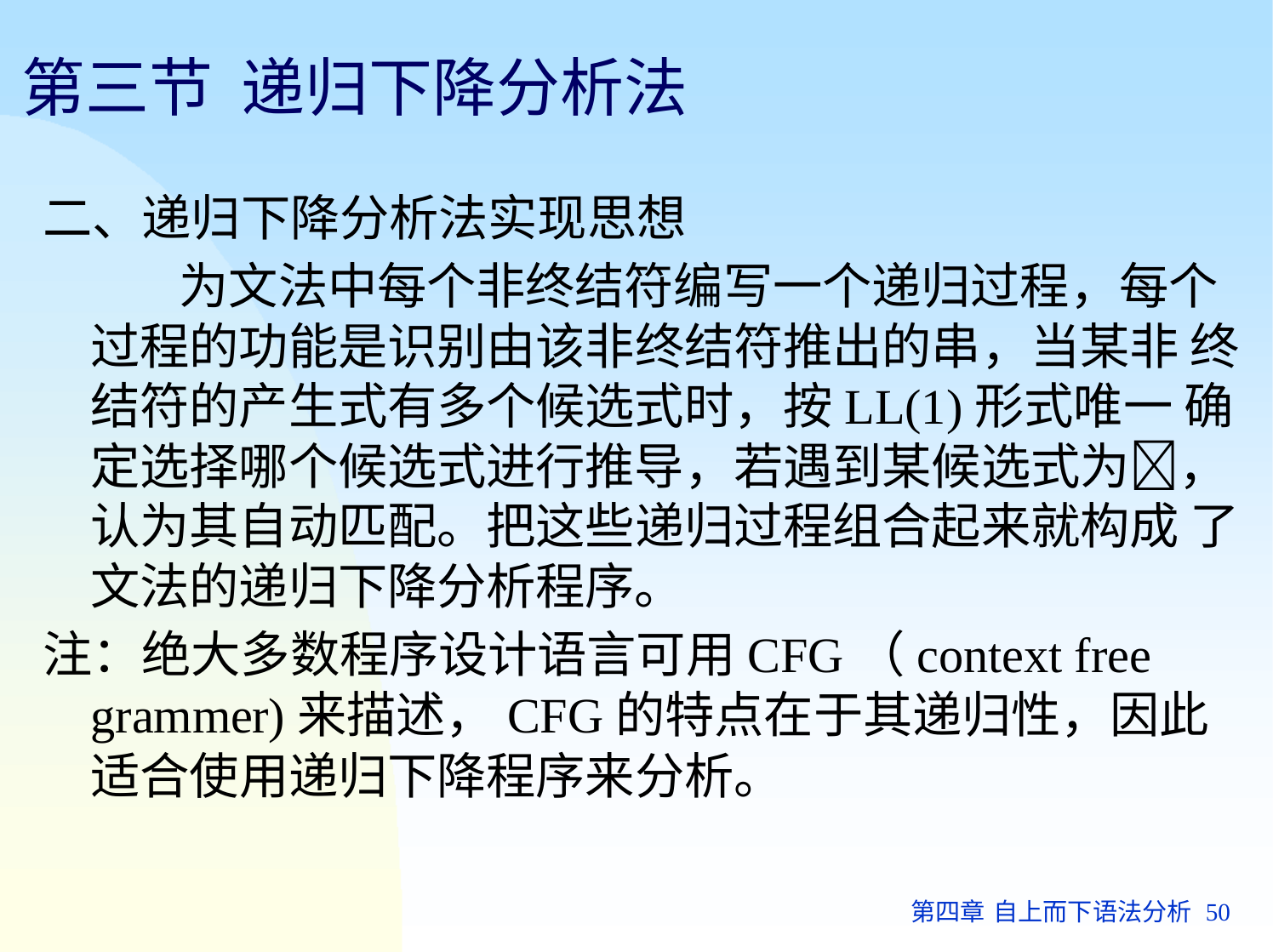

# 第三节 递归下降分析法
二、递归下降分析法实现思想
为文法中每个非终结符编写一个递归过程，每个 过程的功能是识别由该非终结符推出的串，当某非 终结符的产生式有多个候选式时，按LL(1)形式唯一 确定选择哪个候选式进行推导，若遇到某候选式为ε， 认为其自动匹配。把这些递归过程组合起来就构成 了文法的递归下降分析程序。
注：绝大多数程序设计语言可用CFG（context free grammer)来描述，CFG的特点在于其递归性，因此适合使用递归下降程序来分析。
第四章 自上而下语法分析 50